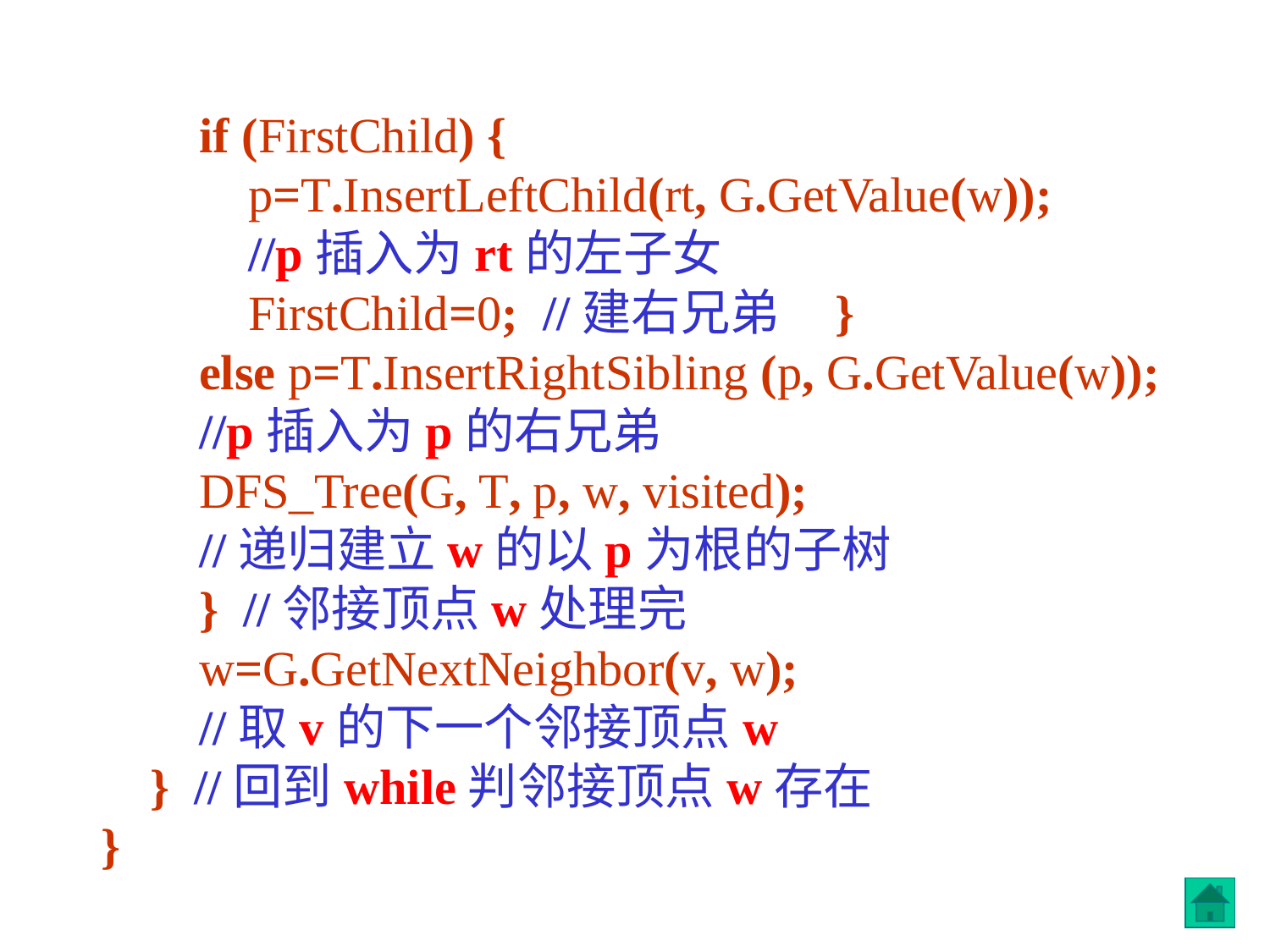

if (FirstChild) {
            p=T.InsertLeftChild(rt, G.GetValue(w));
            //p插入为rt的左子女
            FirstChild=0;  //建右兄弟    }
        else p=T.InsertRightSibling (p, G.GetValue(w));
        //p插入为p的右兄弟
        DFS_Tree(G, T, p, w, visited);
        //递归建立w的以p为根的子树
        }  //邻接顶点w处理完
        w=G.GetNextNeighbor(v, w);
        //取v的下一个邻接顶点w
    }  //回到while判邻接顶点w存在
}